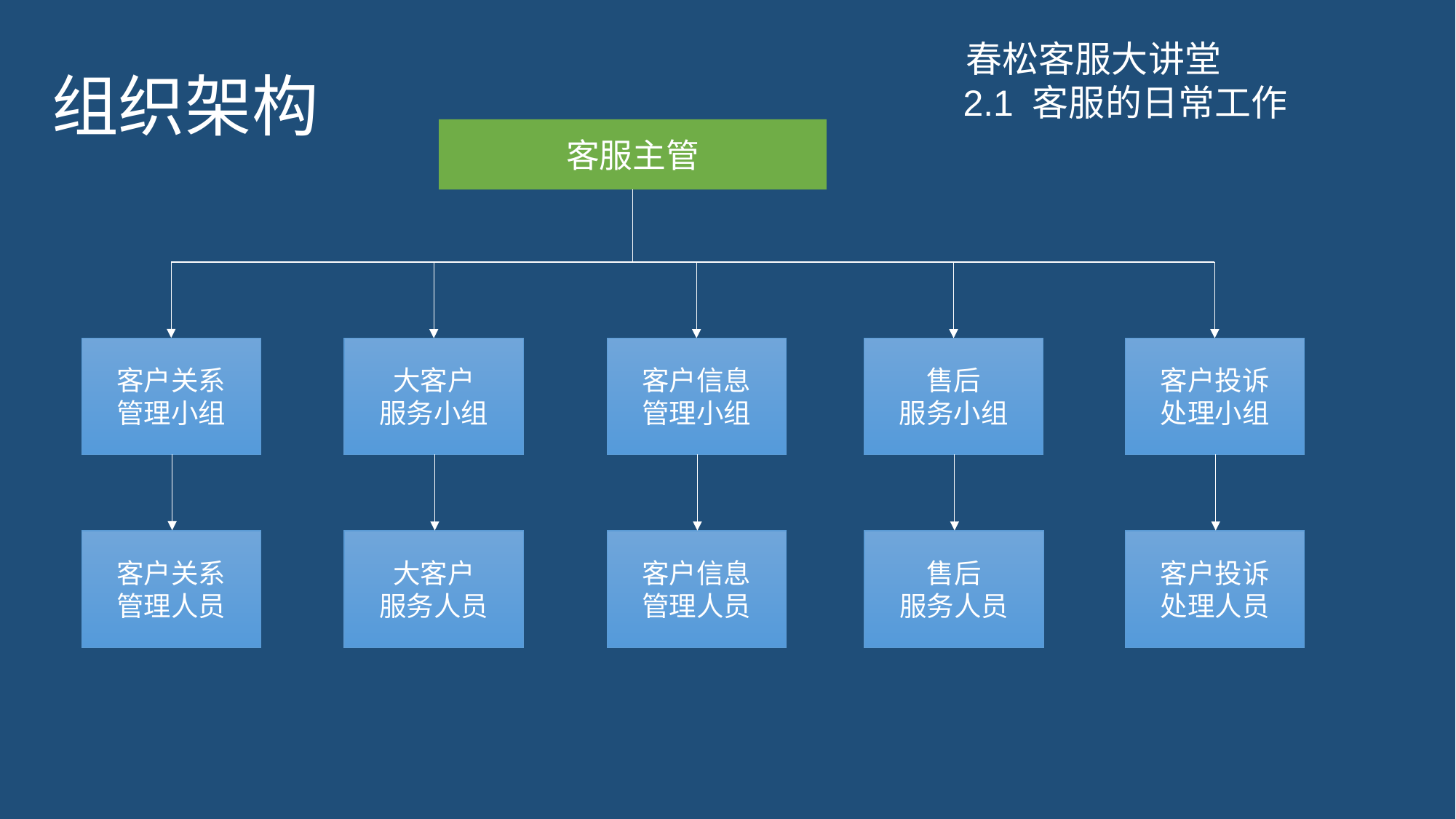

# 组织架构
春松客服大讲堂
2.1 客服的日常工作
客服主管
客户关系
管理小组
大客户
服务小组
客户信息
管理小组
售后
服务小组
客户投诉
处理小组
客户关系
管理人员
大客户
服务人员
客户信息
管理人员
售后
服务人员
客户投诉
处理人员